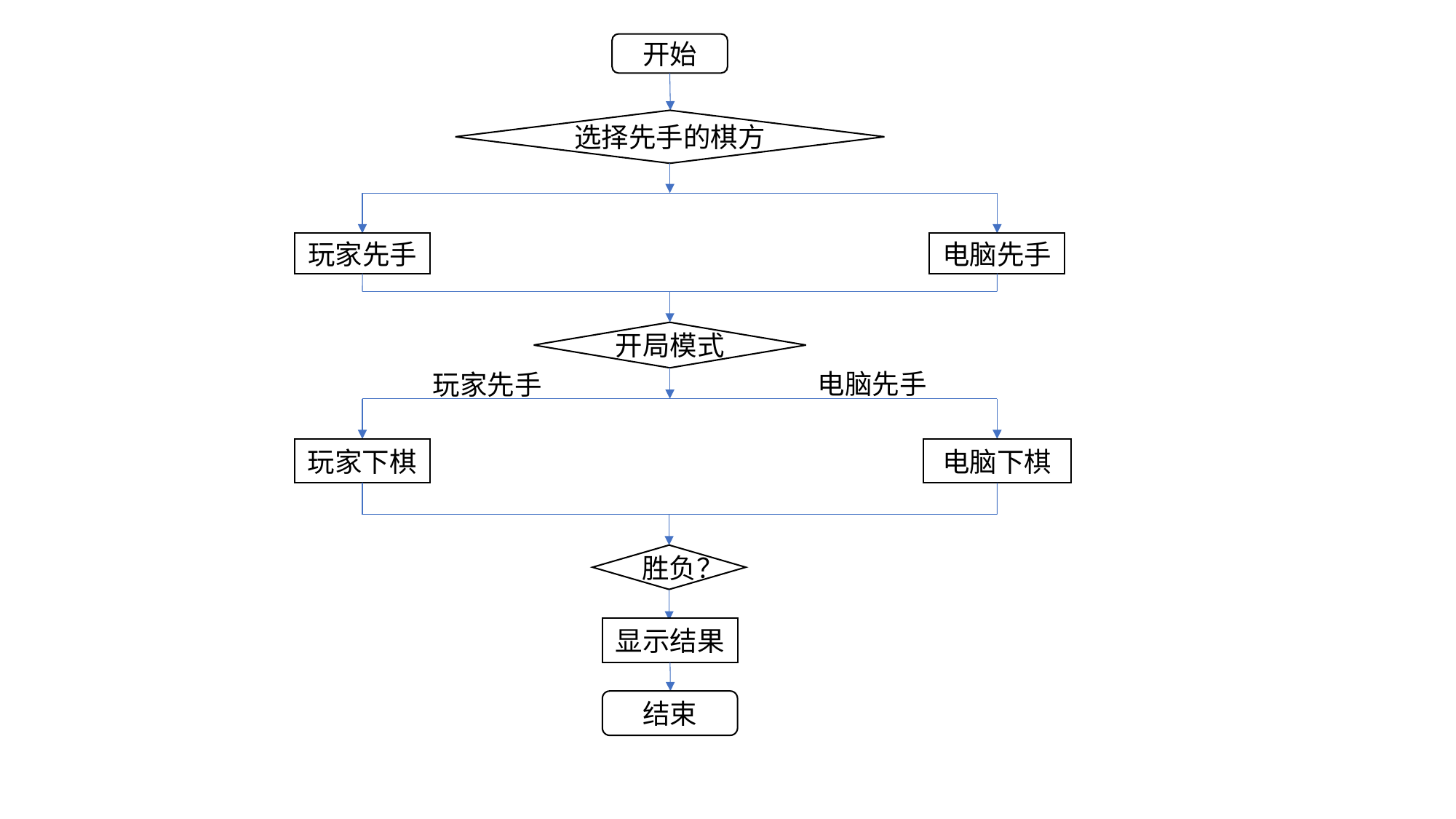

开始
选择先手的棋方
玩家先手
电脑先手
开局模式
电脑先手
玩家先手
玩家下棋
电脑下棋
胜负？
显示结果
结束